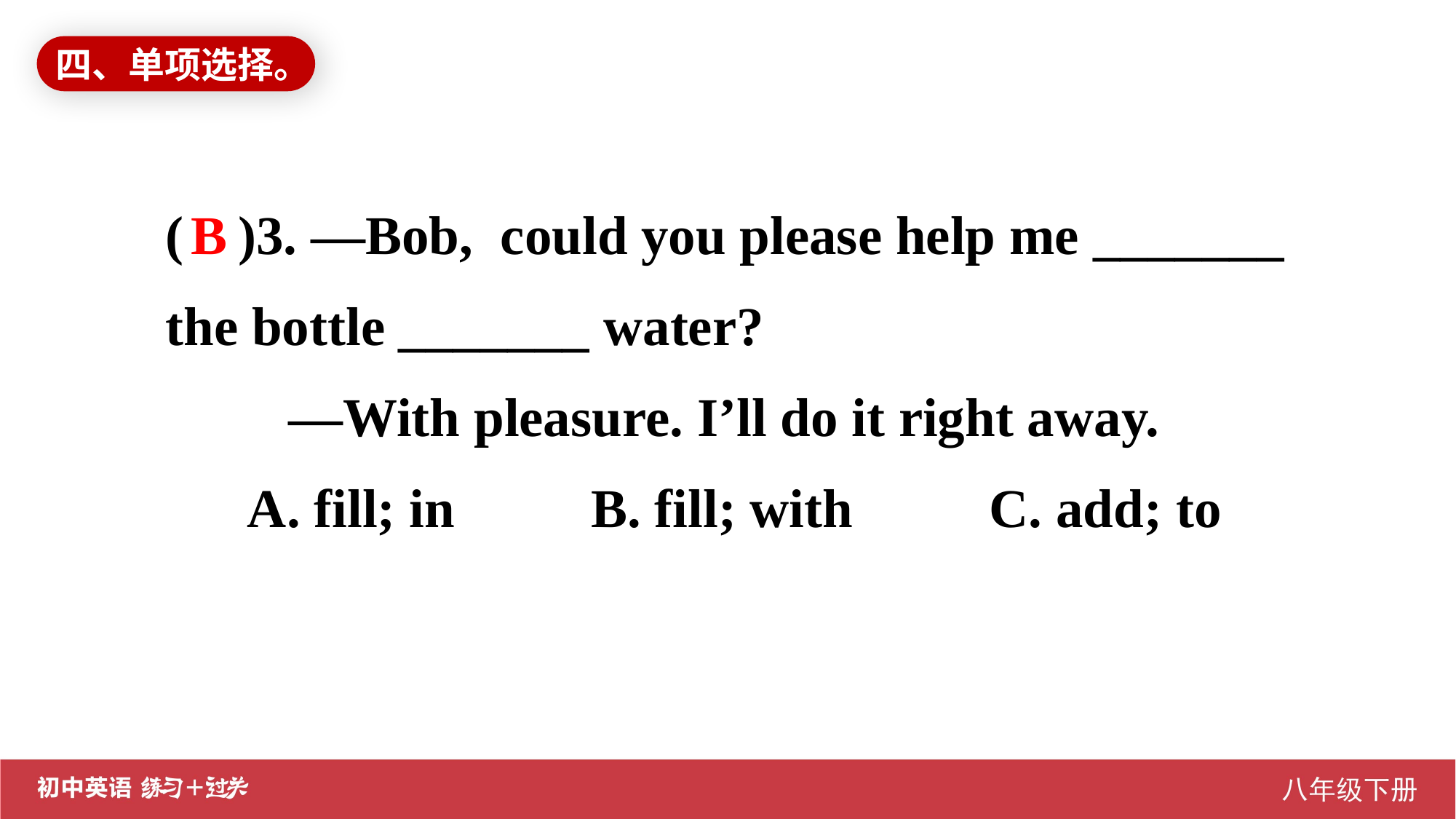

四、单项选择。
(    )3. —Bob,  could you please help me _______ the bottle _______ water?
         —With pleasure. I’ll do it right away.
      A. fill; in          B. fill; with          C. add; to
B